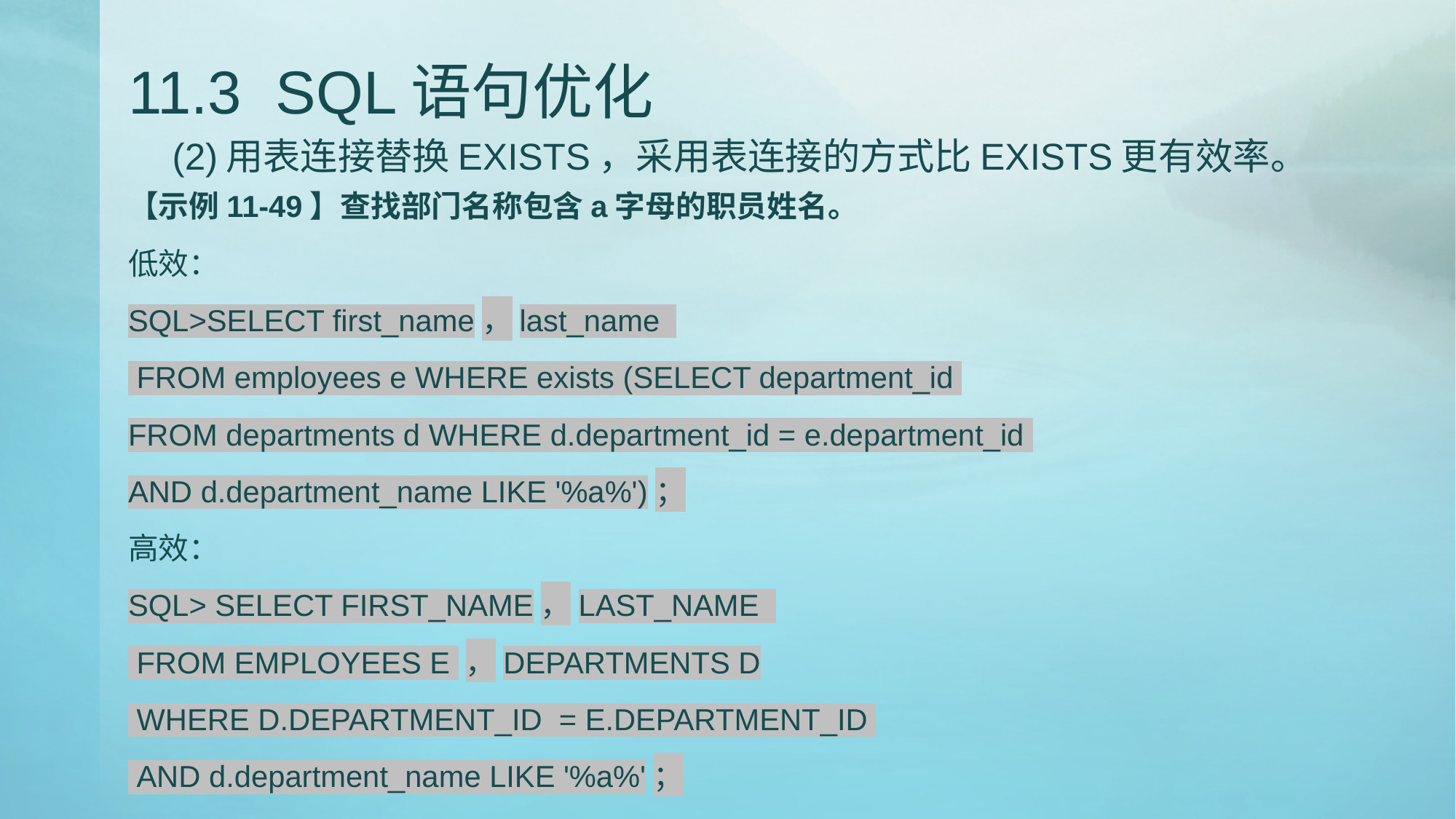

# 11.3  SQL语句优化 (2)用表连接替换EXISTS，采用表连接的方式比EXISTS更有效率。
【示例11-49】查找部门名称包含a字母的职员姓名。
低效：
SQL>SELECT first_name，last_name
 FROM employees e WHERE exists (SELECT department_id
FROM departments d WHERE d.department_id = e.department_id
AND d.department_name LIKE '%a%')；
高效：
SQL> SELECT FIRST_NAME，LAST_NAME
 FROM EMPLOYEES E ，DEPARTMENTS D
 WHERE D.DEPARTMENT_ID  = E.DEPARTMENT_ID
 AND d.department_name LIKE '%a%'；